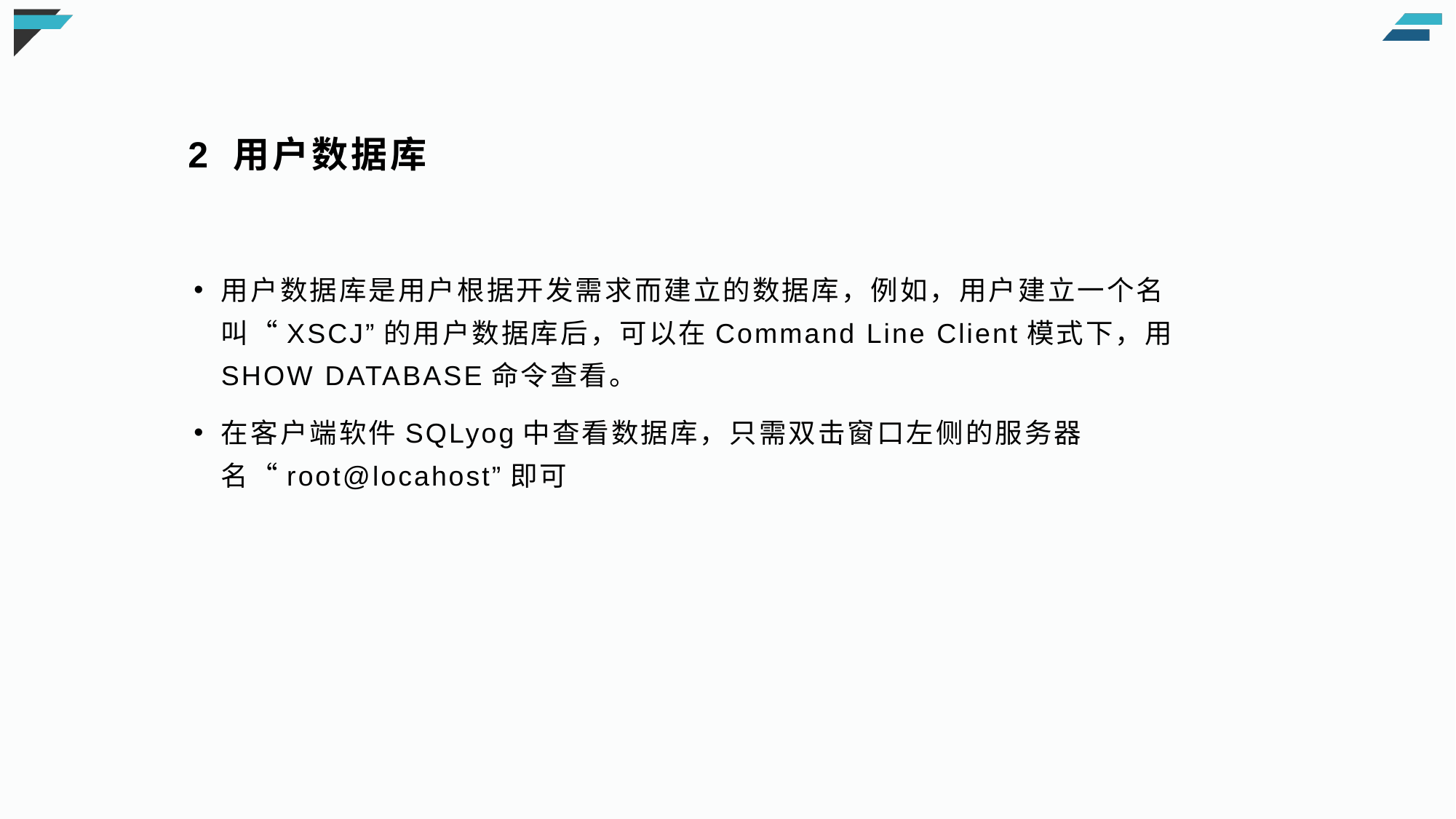

# 2 用户数据库
用户数据库是用户根据开发需求而建立的数据库，例如，用户建立一个名叫“XSCJ”的用户数据库后，可以在Command Line Client模式下，用SHOW DATABASE命令查看。
在客户端软件SQLyog中查看数据库，只需双击窗口左侧的服务器名“root@locahost”即可